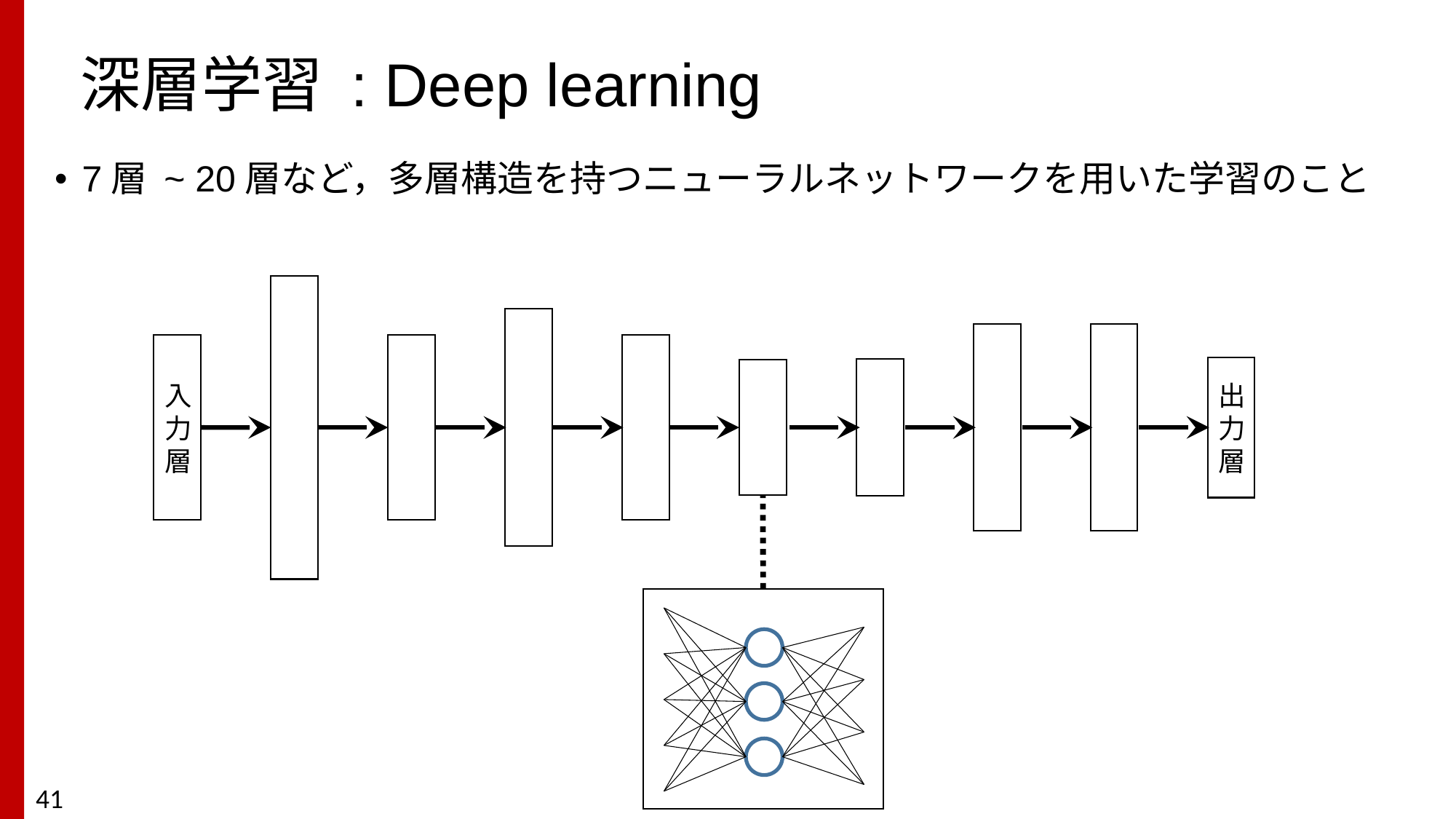

# 深層学習 : Deep learning
7層 ~ 20層など，多層構造を持つニューラルネットワークを用いた学習のこと

入力層

出力層

41